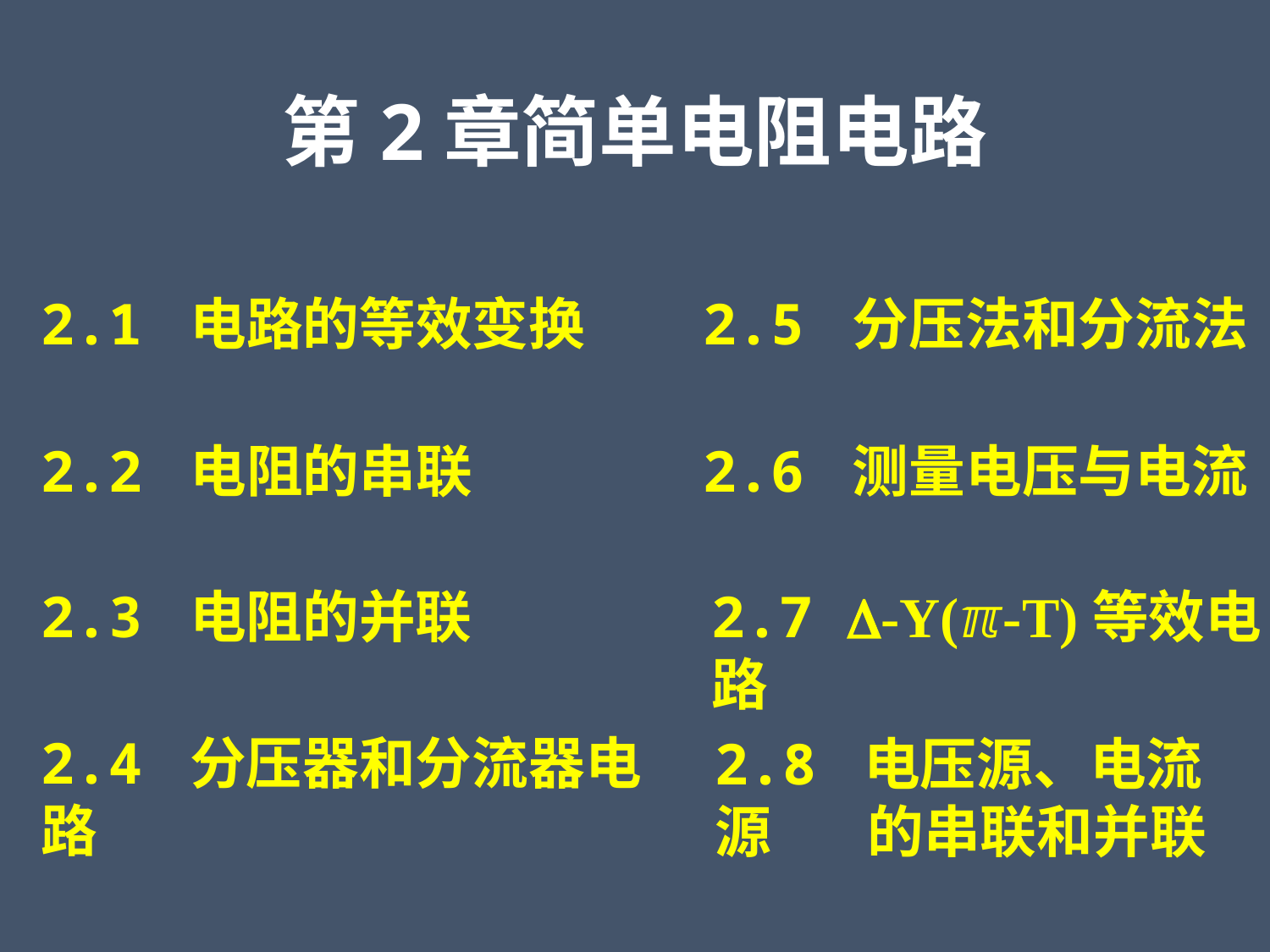

第2章简单电阻电路
2.1 电路的等效变换
2.5 分压法和分流法
2.2 电阻的串联
2.6 测量电压与电流
2.7 Δ-Y(ℼ-T)等效电路

2.3 电阻的并联
2.4 分压器和分流器电路
2.8 电压源、电流源 	  的串联和并联